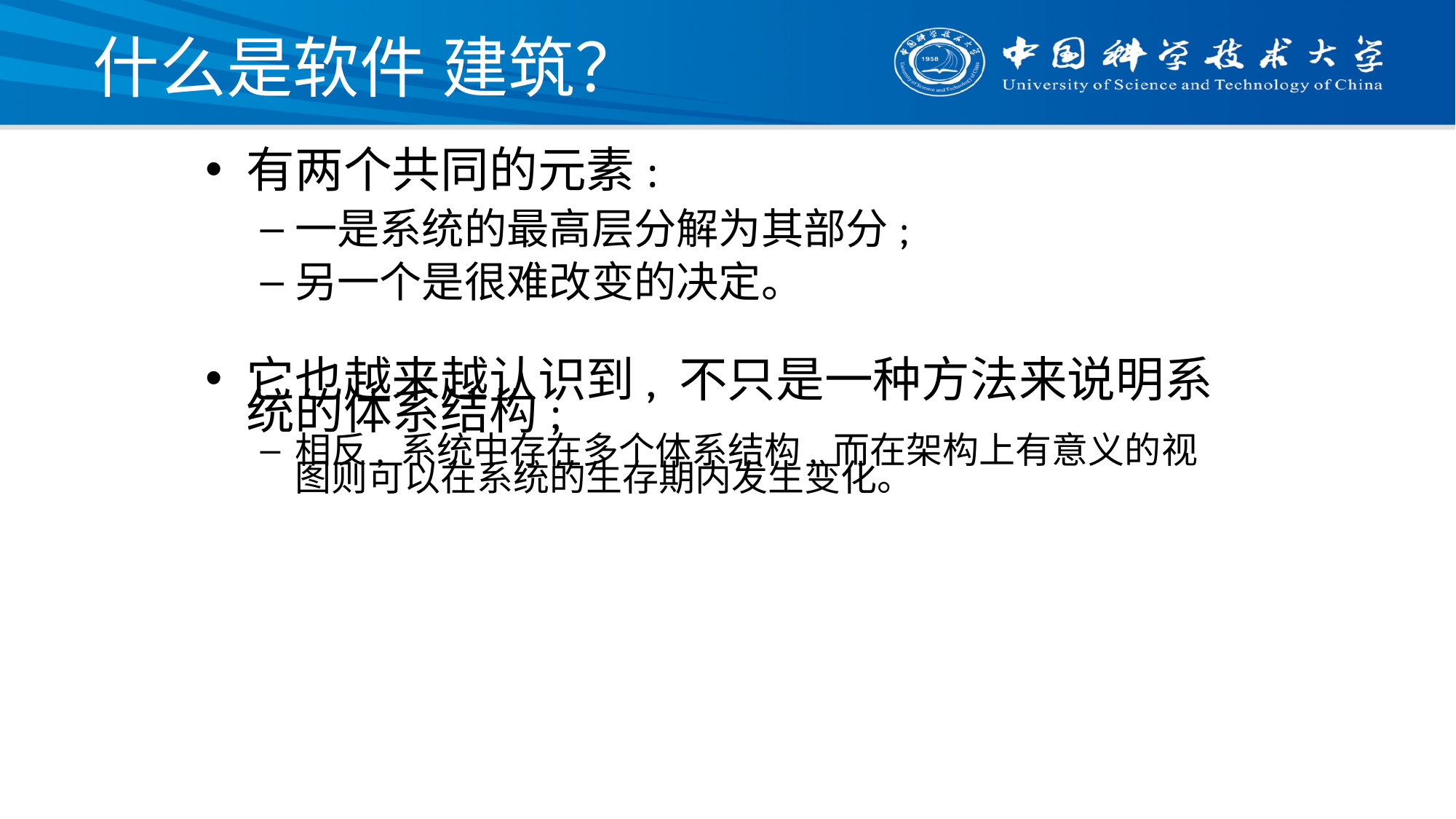

# 什么是软件 建筑？
有两个共同的元素:
一是系统的最高层分解为其部分;
另一个是很难改变的决定。

它也越来越认识到, 不只是一种方法来说明系统的体系结构;
相反, 系统中存在多个体系结构, 而在架构上有意义的视图则可以在系统的生存期内发生变化。